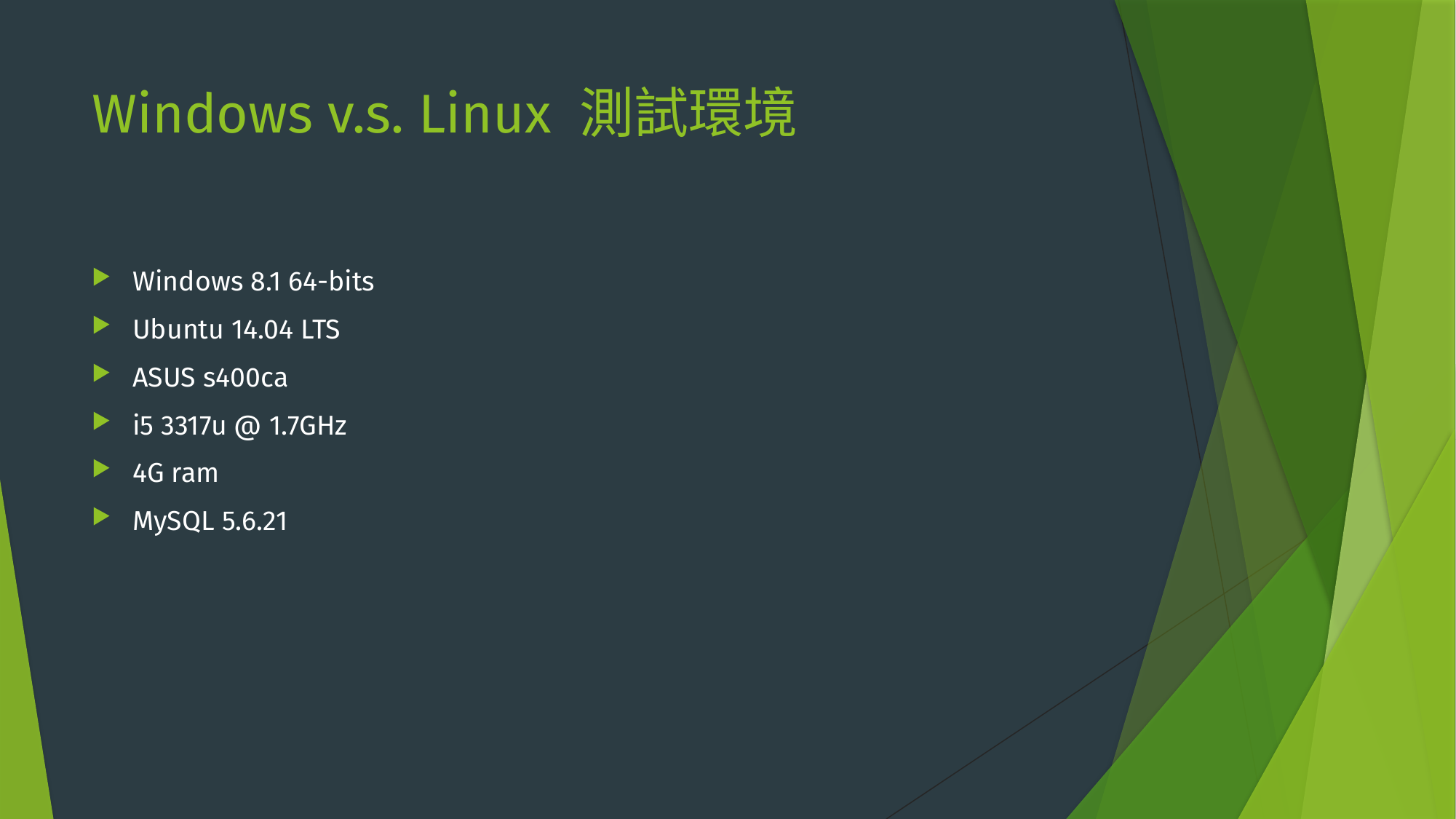

# Windows v.s. Linux 測試環境
Windows 8.1 64-bits
Ubuntu 14.04 LTS
ASUS s400ca
i5 3317u @ 1.7GHz
4G ram
MySQL 5.6.21